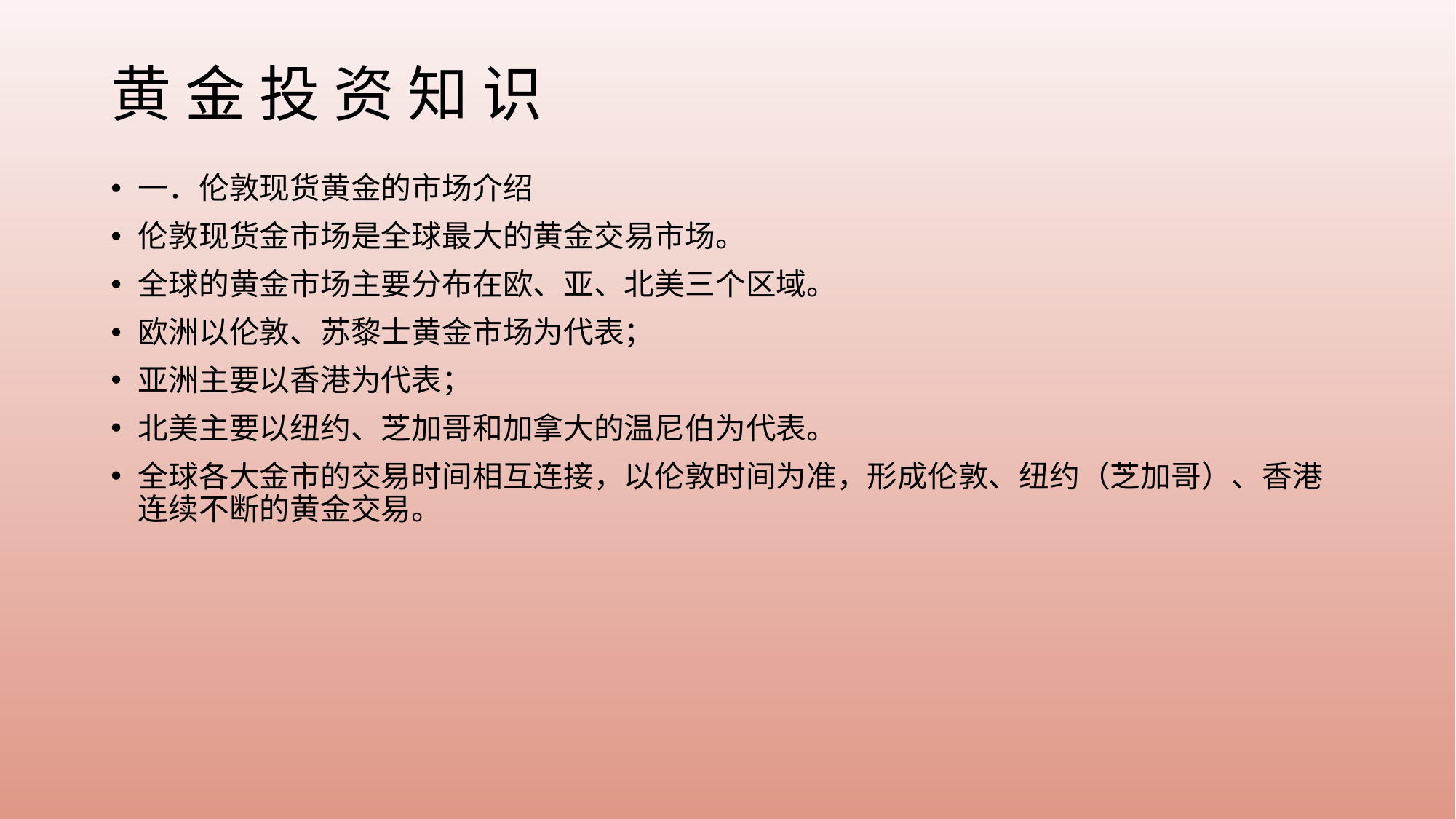

# 黄 金 投 资 知 识
一．伦敦现货黄金的市场介绍
伦敦现货金市场是全球最大的黄金交易市场。
全球的黄金市场主要分布在欧、亚、北美三个区域。
欧洲以伦敦、苏黎士黄金市场为代表；
亚洲主要以香港为代表；
北美主要以纽约、芝加哥和加拿大的温尼伯为代表。
全球各大金市的交易时间相互连接，以伦敦时间为准，形成伦敦、纽约（芝加哥）、香港连续不断的黄金交易。